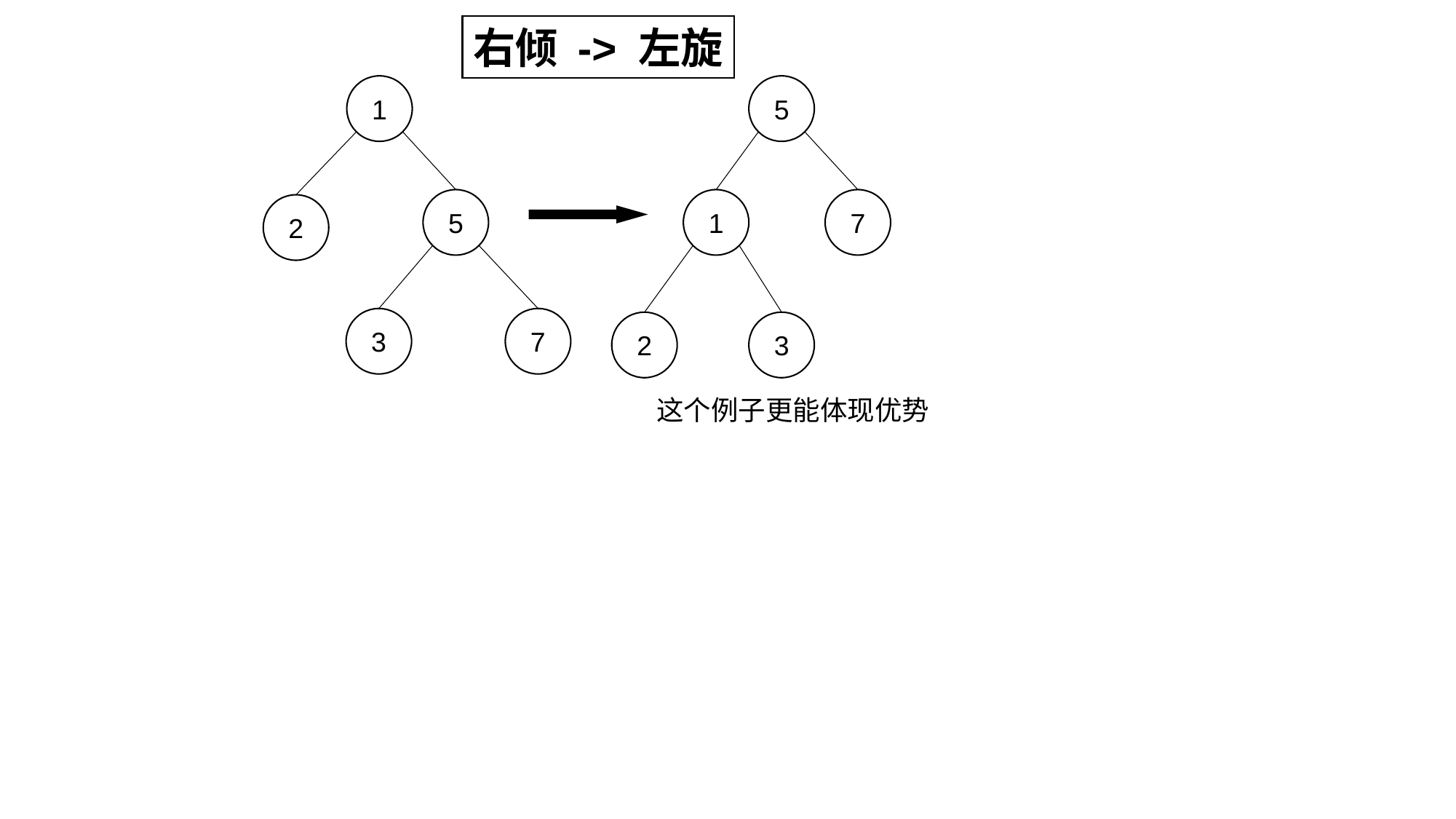

右倾 -> 左旋
1
5
5
1
7
2

3
7
2
3
这个例子更能体现优势